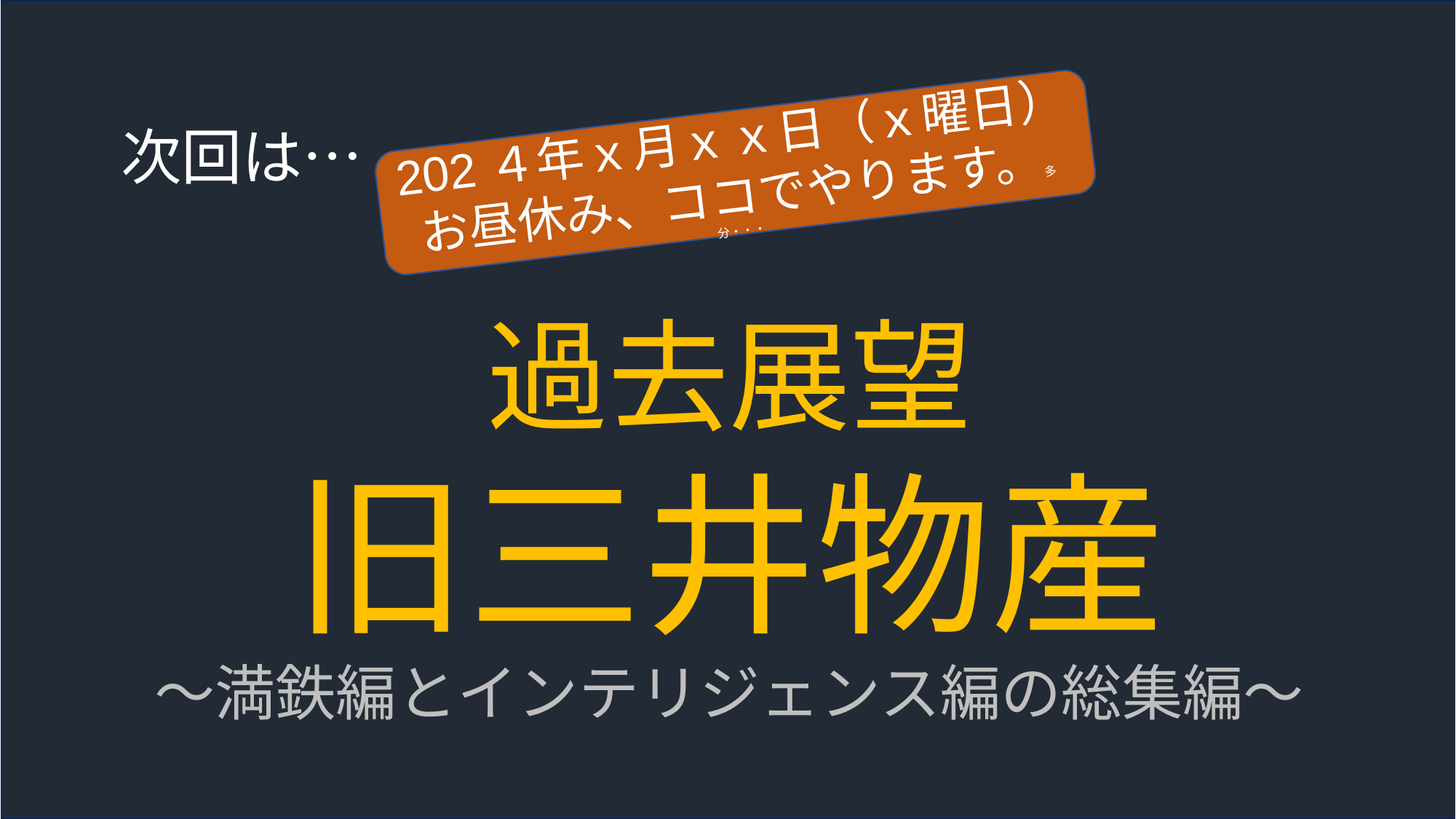

202４年ｘ月ｘｘ日（ｘ曜日）
お昼休み、ココでやります。多分・・・
次回は…
過去展望
旧三井物産
～満鉄編とインテリジェンス編の総集編～